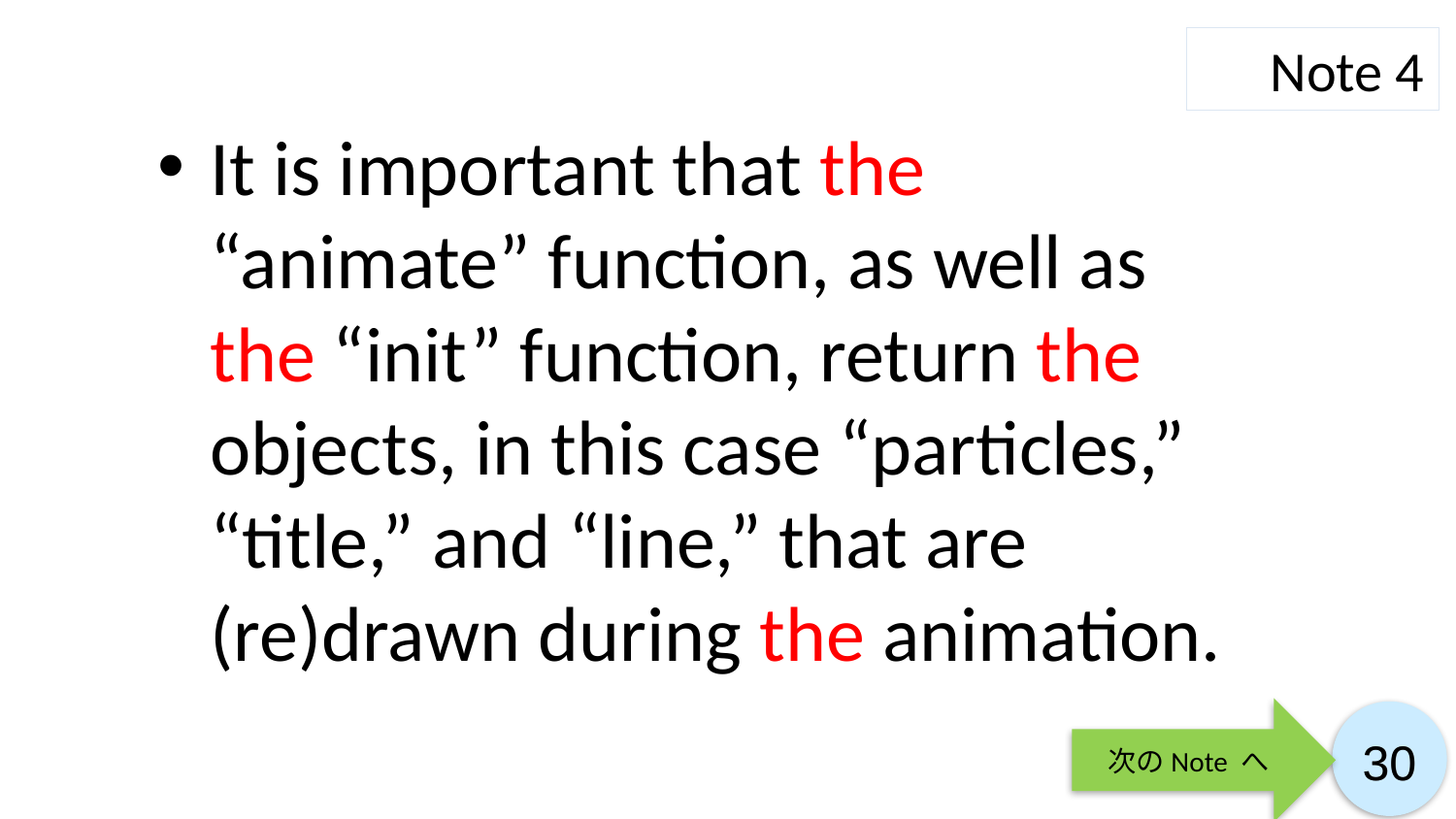

Note 4
It is important that the “animate” function, as well as the “init” function, return the objects, in this case “particles,” “title,” and “line,” that are (re)drawn during the animation.
次のNote へ
30
30